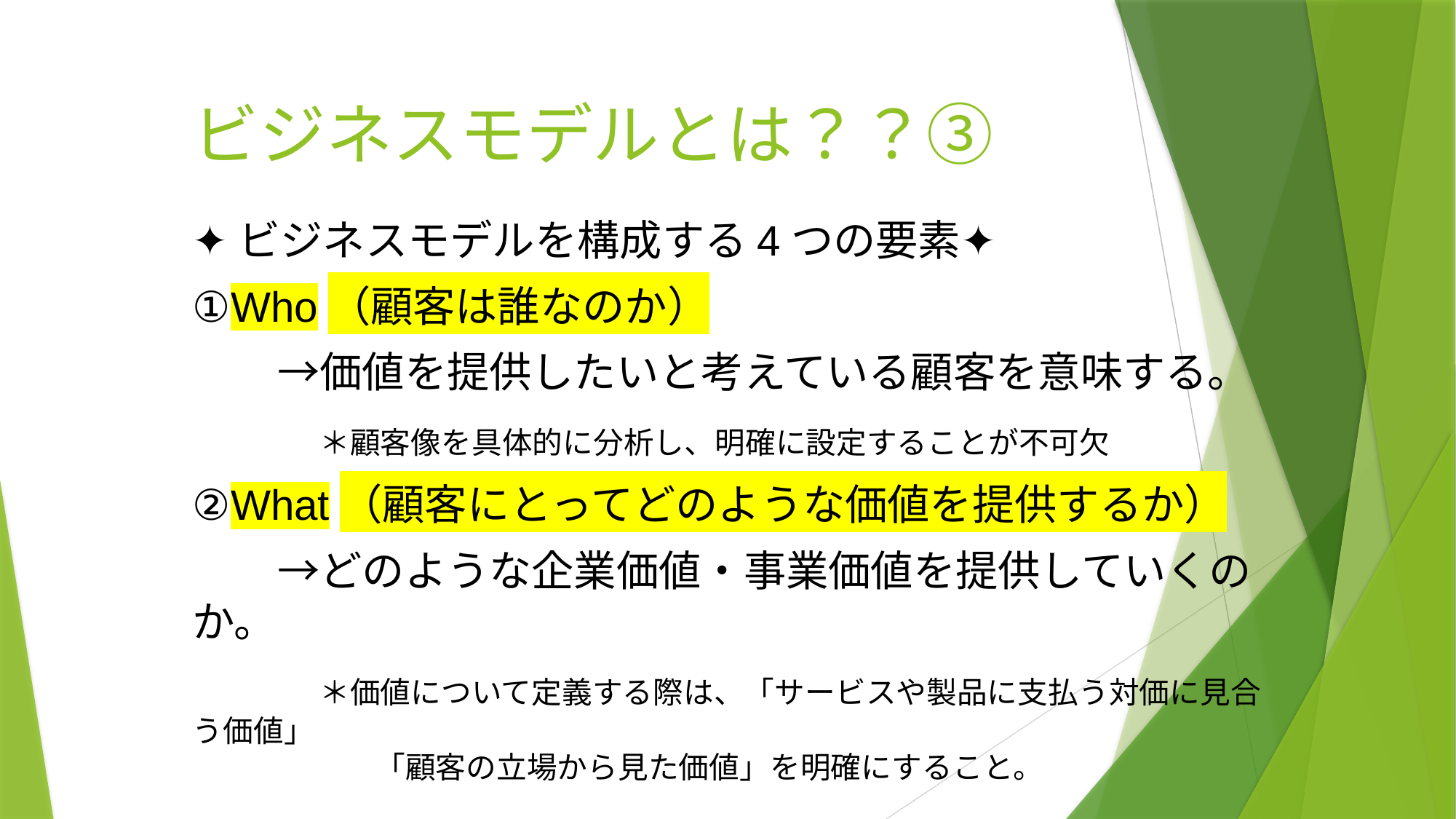

# ビジネスモデルとは？？③
✦ビジネスモデルを構成する4つの要素✦
①Who（顧客は誰なのか）
　　→価値を提供したいと考えている顧客を意味する。
　　　＊顧客像を具体的に分析し、明確に設定することが不可欠
②What（顧客にとってどのような価値を提供するか）
　　→どのような企業価値・事業価値を提供していくのか。
　　　＊価値について定義する際は、「サービスや製品に支払う対価に見合う価値」
　　　　　　「顧客の立場から見た価値」を明確にすること。